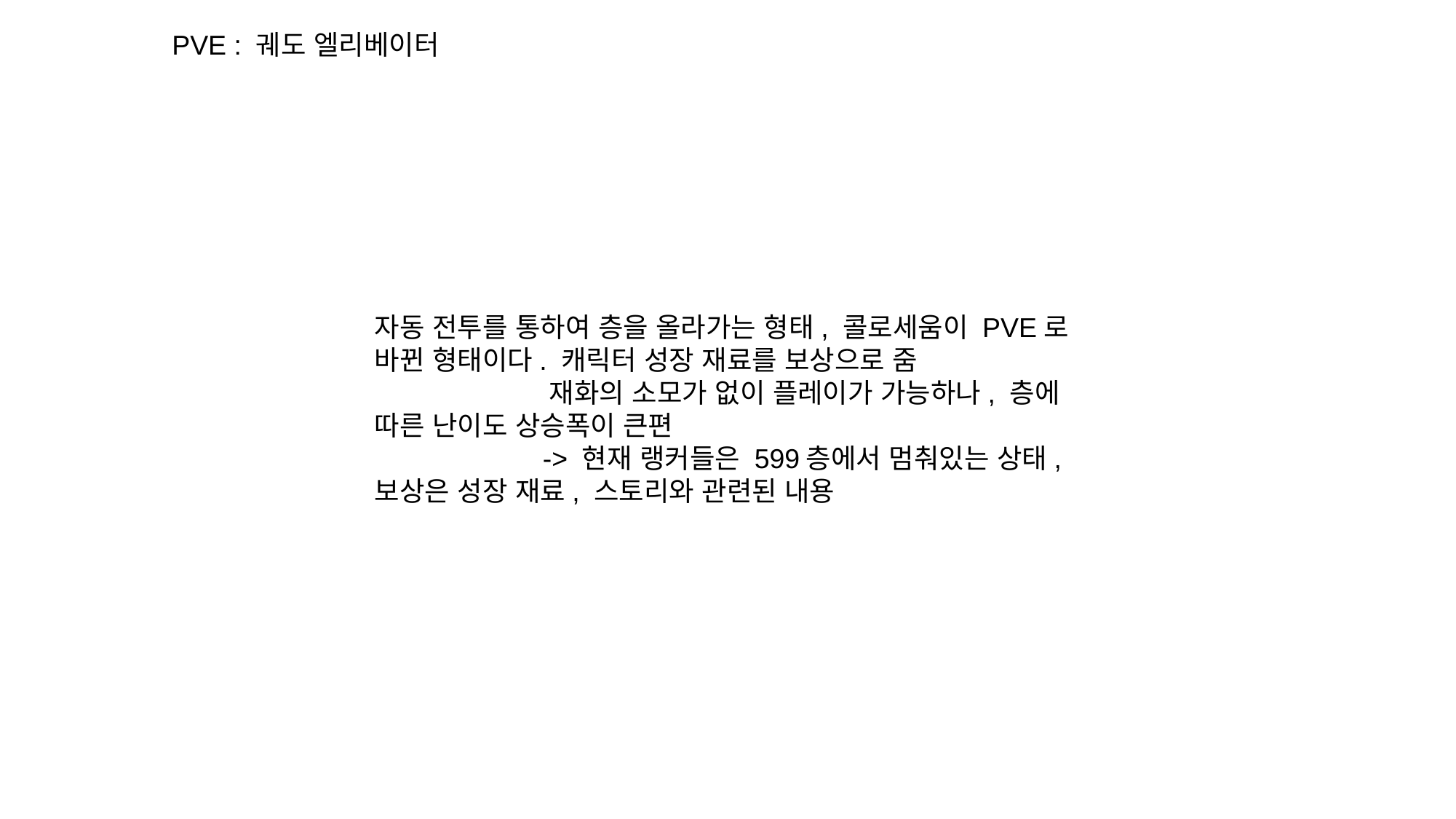

PVE : 궤도 엘리베이터
자동 전투를 통하여 층을 올라가는 형태, 콜로세움이 PVE로 바뀐 형태이다. 캐릭터 성장 재료를 보상으로 줌
                      재화의 소모가 없이 플레이가 가능하나, 층에 따른 난이도 상승폭이 큰편
                      -> 현재 랭커들은 599층에서 멈춰있는 상태, 보상은 성장 재료, 스토리와 관련된 내용